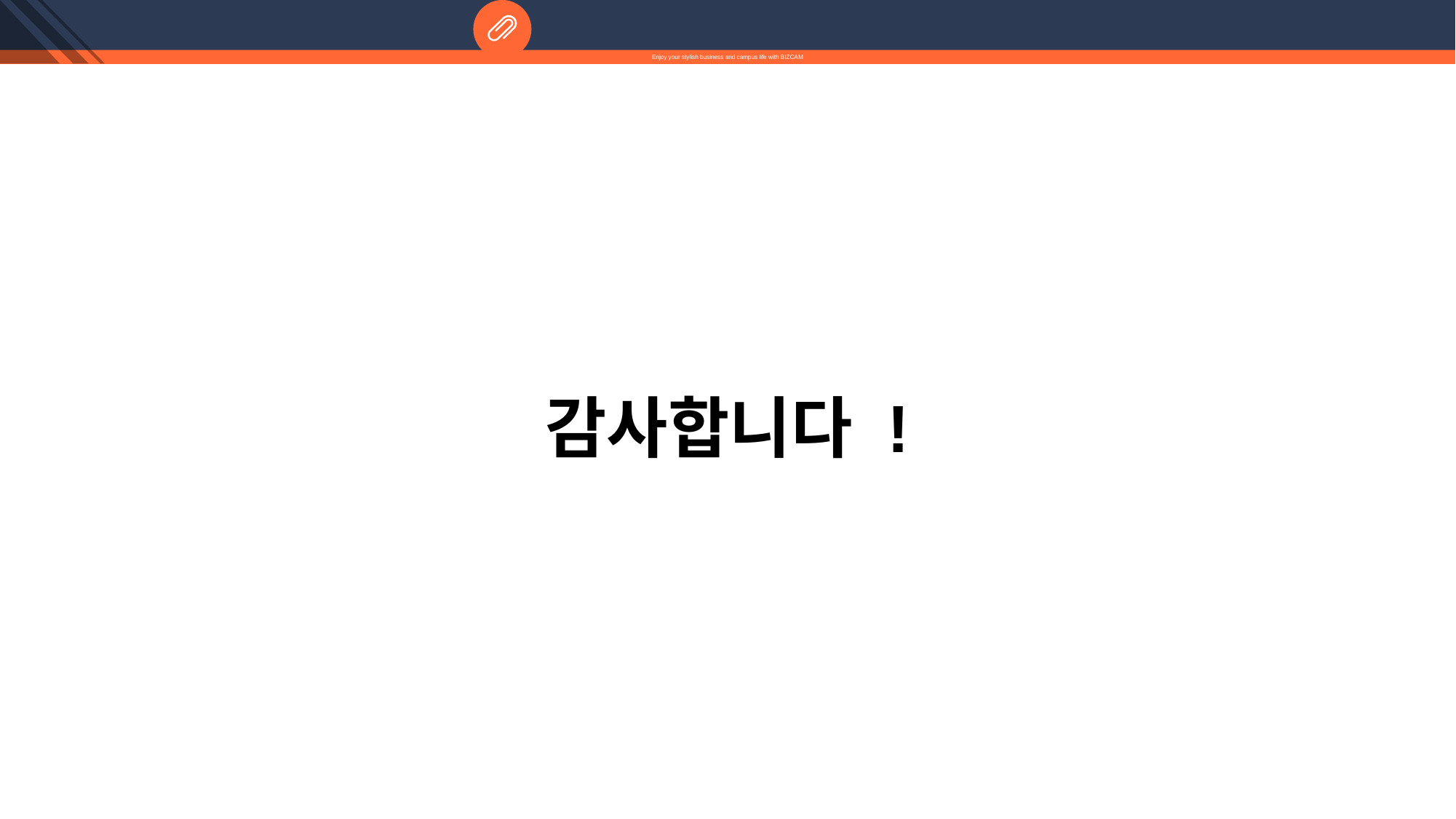

Enjoy your stylish business and campus life with BIZCAM
감사합니다 !